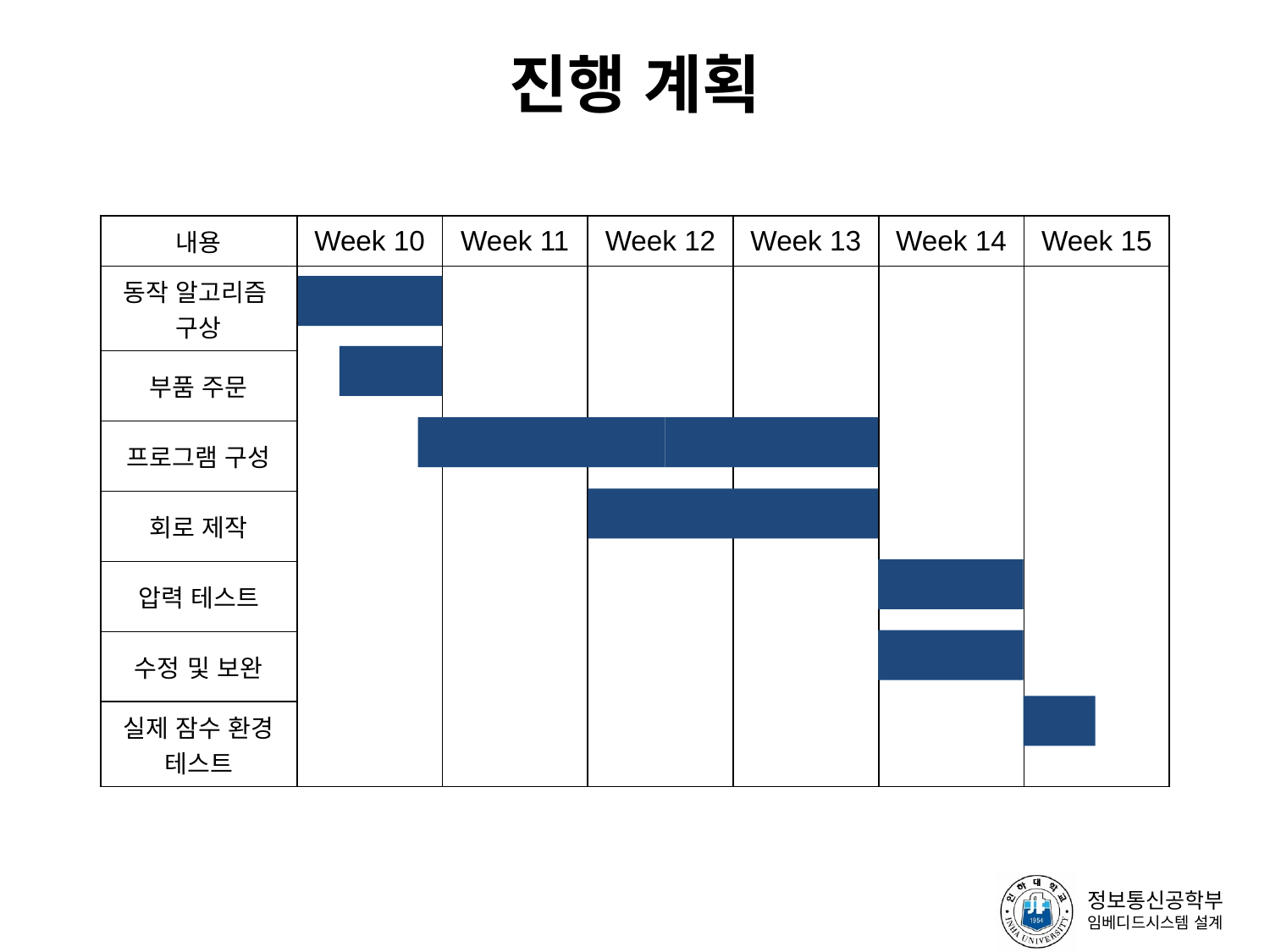

# 진행 계획
| 내용 | Week 10 | Week 11 | Week 12 | Week 13 | Week 14 | Week 15 |
| --- | --- | --- | --- | --- | --- | --- |
| 동작 알고리즘 구상 |  |  |  |  |  |  |
| 부품 주문 |  |  |  |  |  |  |
| 프로그램 구성 |  |  |  |  |  |  |
| 회로 제작 |  |  |  |  |  |  |
| 압력 테스트 |  |  |  |  |  |  |
| 수정 및 보완 |  |  |  |  |  |  |
| 실제 잠수 환경 테스트 |  |  |  |  |  |  |